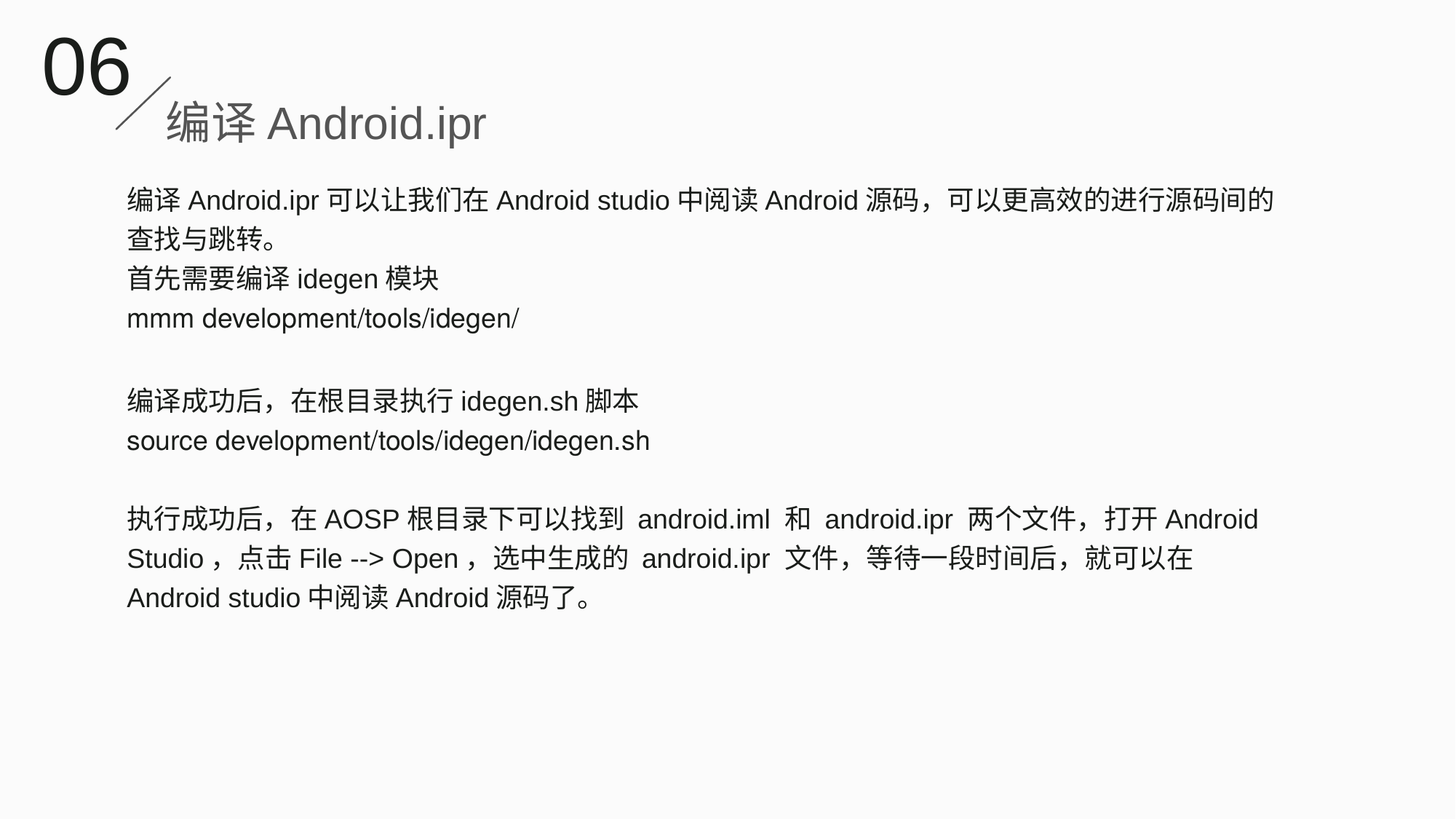

06
编译Android.ipr
编译Android.ipr可以让我们在Android studio中阅读Android源码，可以更高效的进行源码间的查找与跳转。
首先需要编译idegen模块
mmm development/tools/idegen/

编译成功后，在根目录执行idegen.sh脚本
source development/tools/idegen/idegen.sh

执行成功后，在AOSP根目录下可以找到 android.iml 和 android.ipr 两个文件，打开Android Studio，点击File --> Open，选中生成的 android.ipr 文件，等待一段时间后，就可以在Android studio中阅读Android源码了。